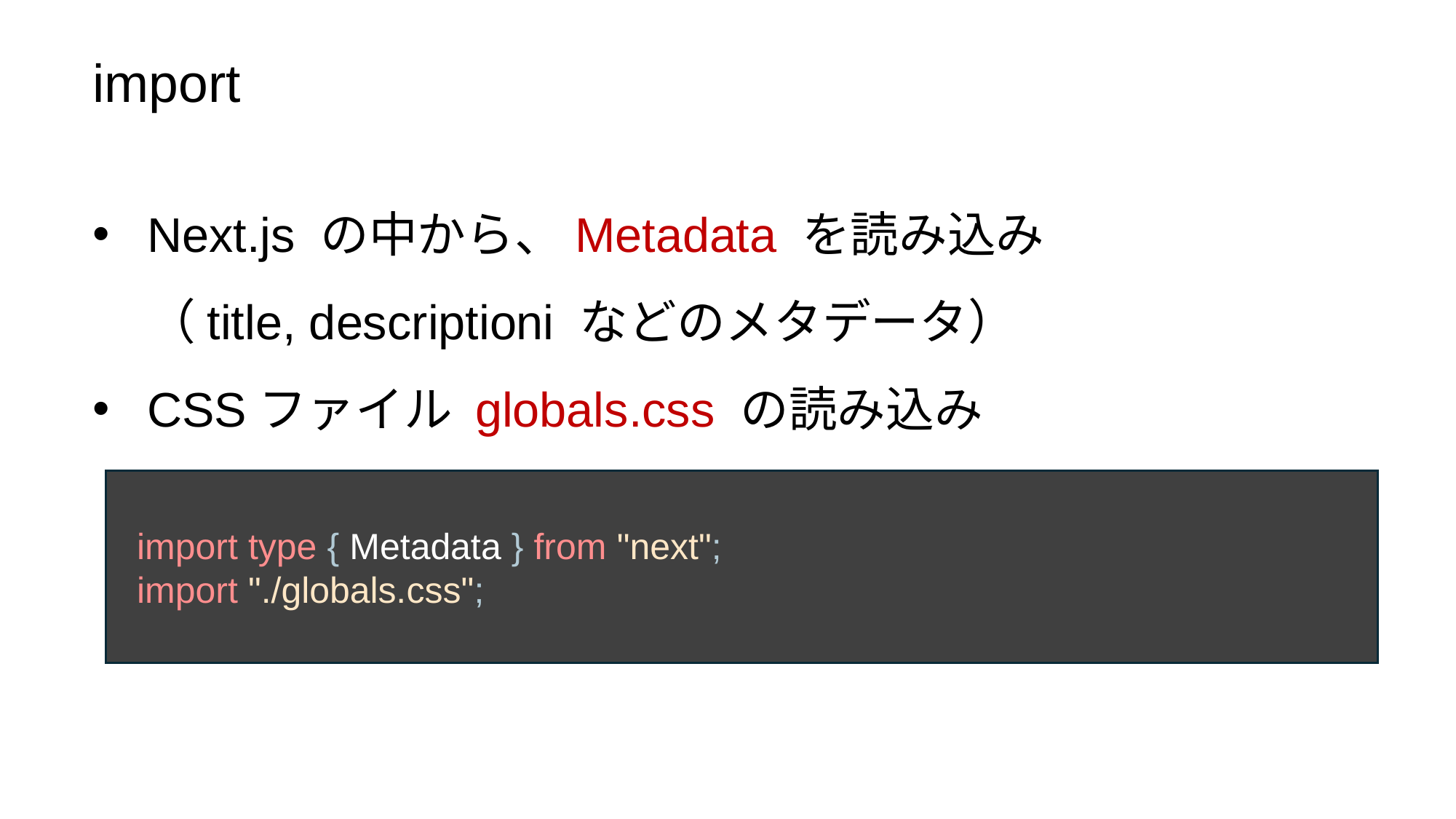

import
Next.js の中から、Metadata を読み込み
（title, descriptioni などのメタデータ）
CSSファイル globals.css の読み込み
  import type { Metadata } from "next";
  import "./globals.css";